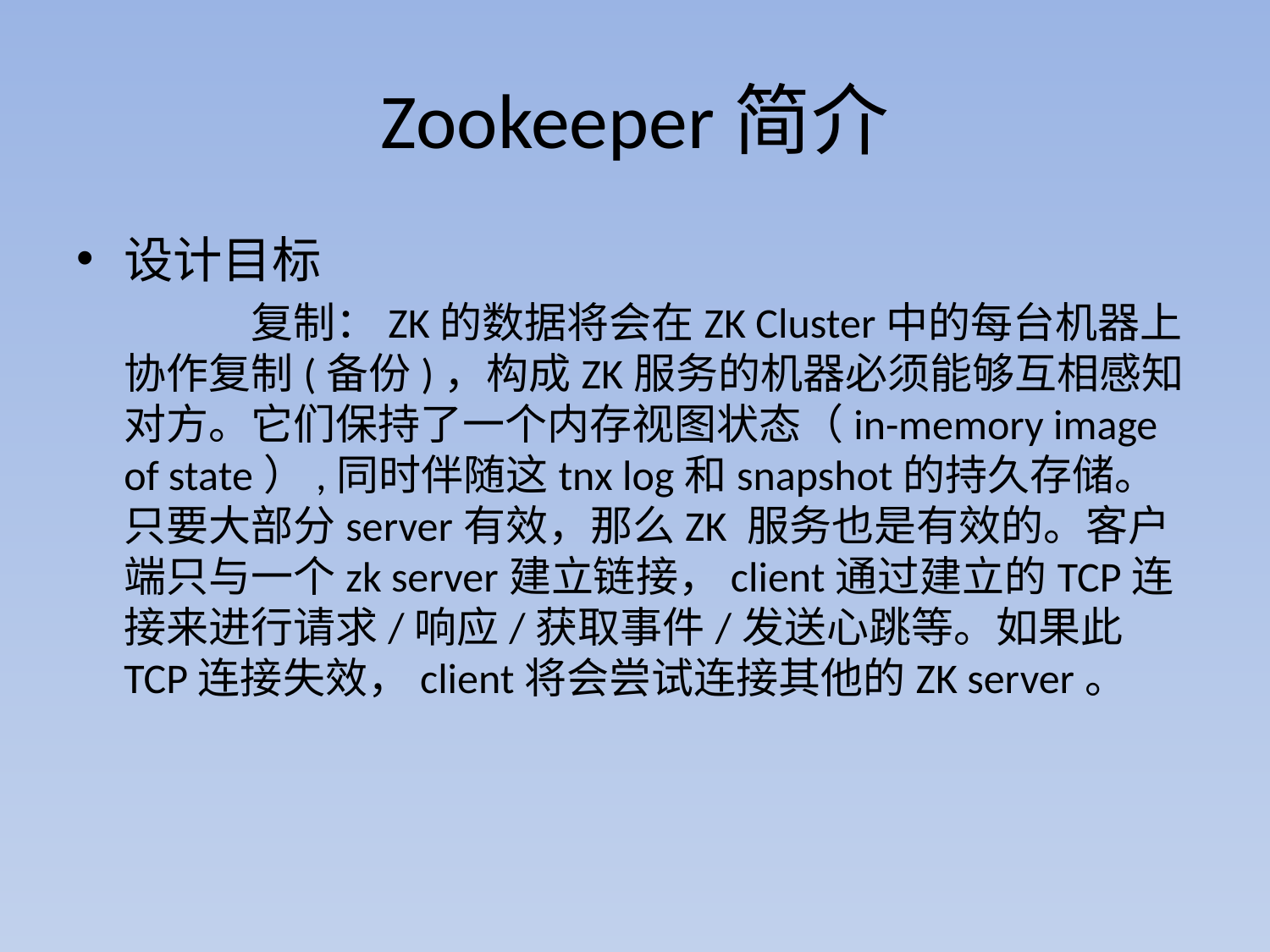

# Zookeeper简介
设计目标
		复制：ZK的数据将会在ZK Cluster中的每台机器上协作复制(备份)，构成ZK服务的机器必须能够互相感知对方。它们保持了一个内存视图状态（in-memory image of state）,同时伴随这tnx log和snapshot的持久存储。只要大部分server有效，那么ZK 服务也是有效的。客户端只与一个zk server建立链接，client通过建立的TCP连接来进行请求/响应/获取事件/发送心跳等。如果此TCP连接失效，client将会尝试连接其他的ZK server。